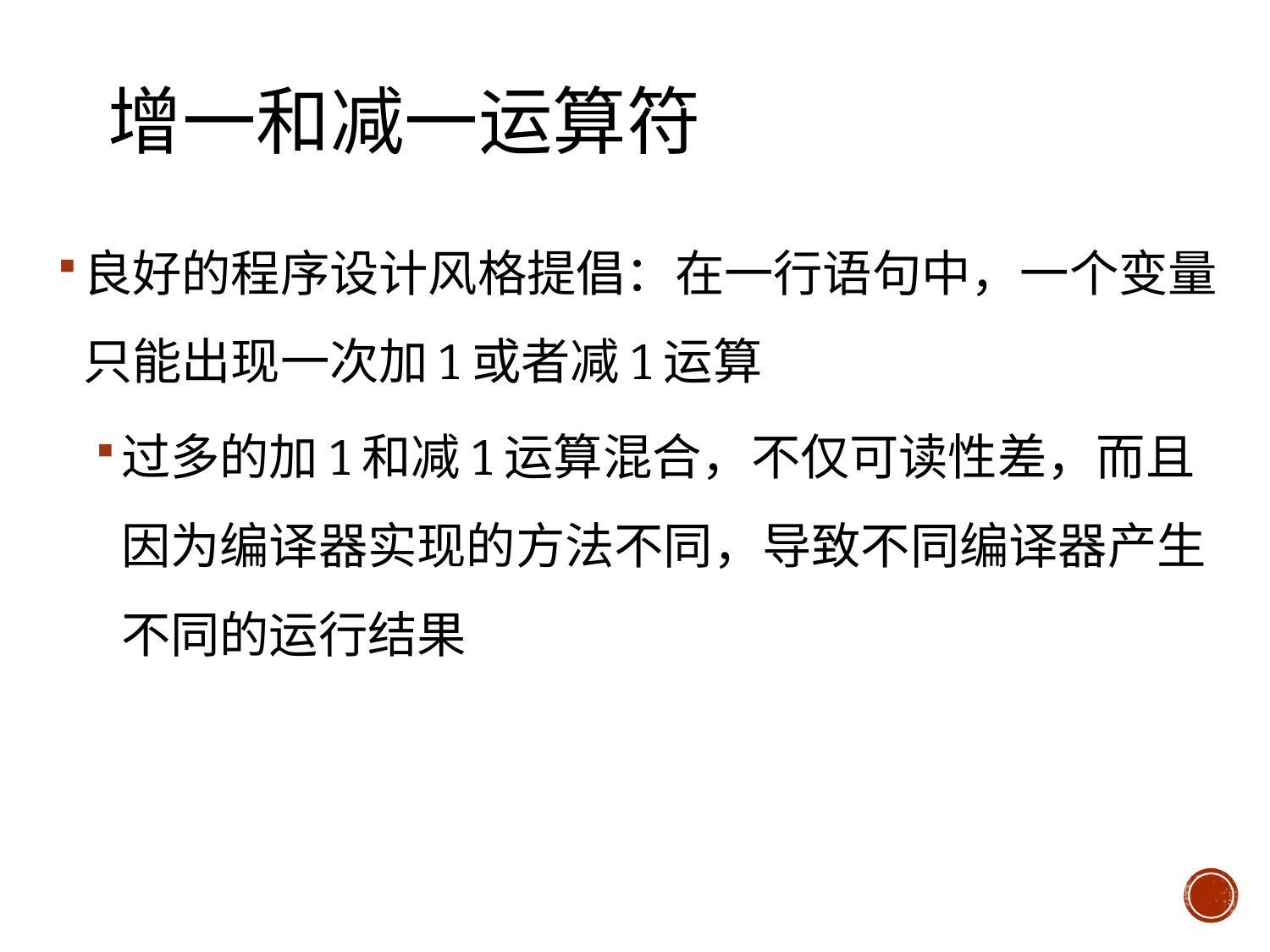

# 增一和减一运算符
良好的程序设计风格提倡：在一行语句中，一个变量只能出现一次加1或者减1运算
过多的加1和减1运算混合，不仅可读性差，而且因为编译器实现的方法不同，导致不同编译器产生不同的运行结果

43